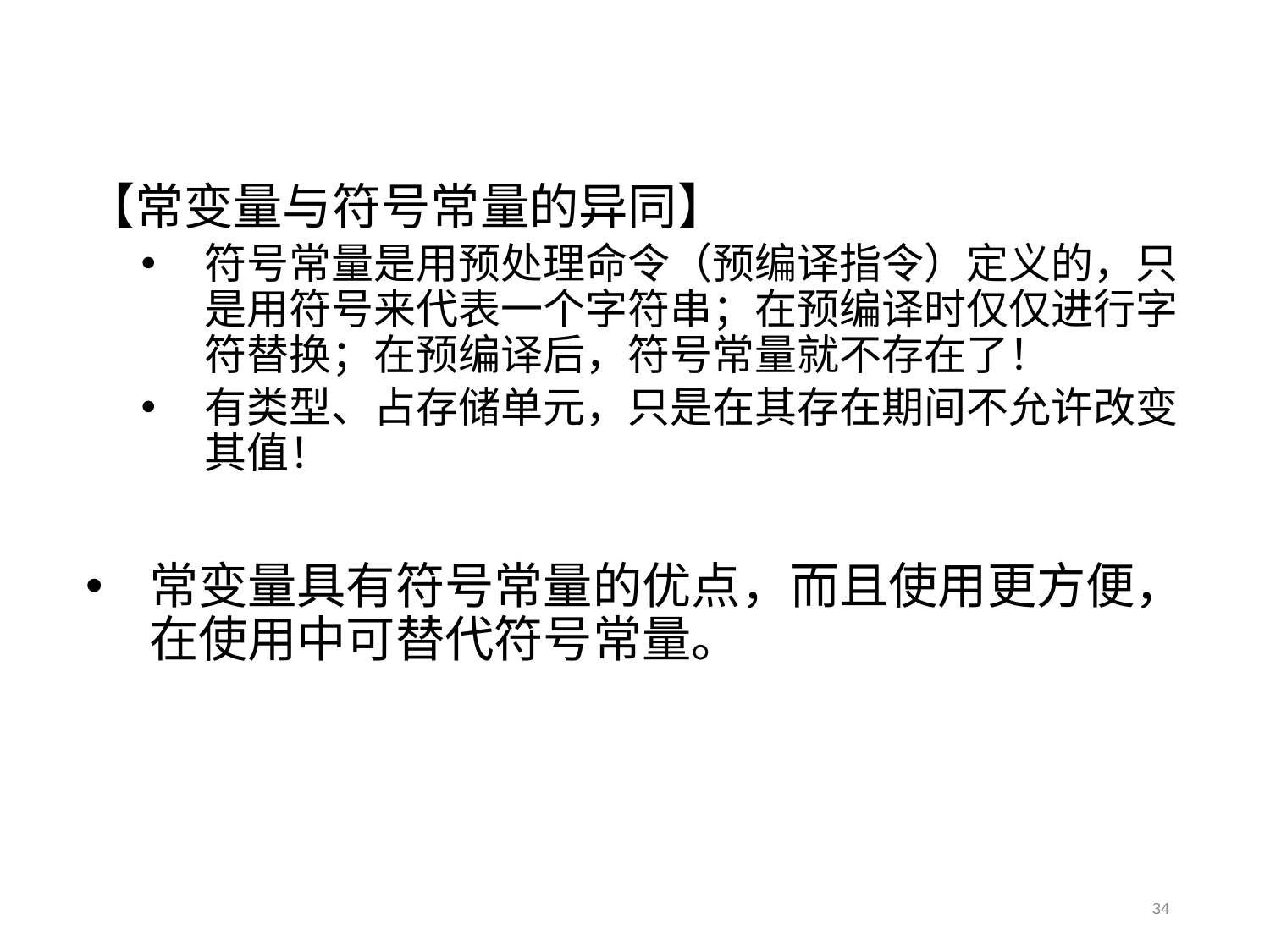

【常变量与符号常量的异同】
符号常量是用预处理命令（预编译指令）定义的，只是用符号来代表一个字符串；在预编译时仅仅进行字符替换；在预编译后，符号常量就不存在了！
有类型、占存储单元，只是在其存在期间不允许改变其值！

常变量具有符号常量的优点，而且使用更方便，在使用中可替代符号常量。

34